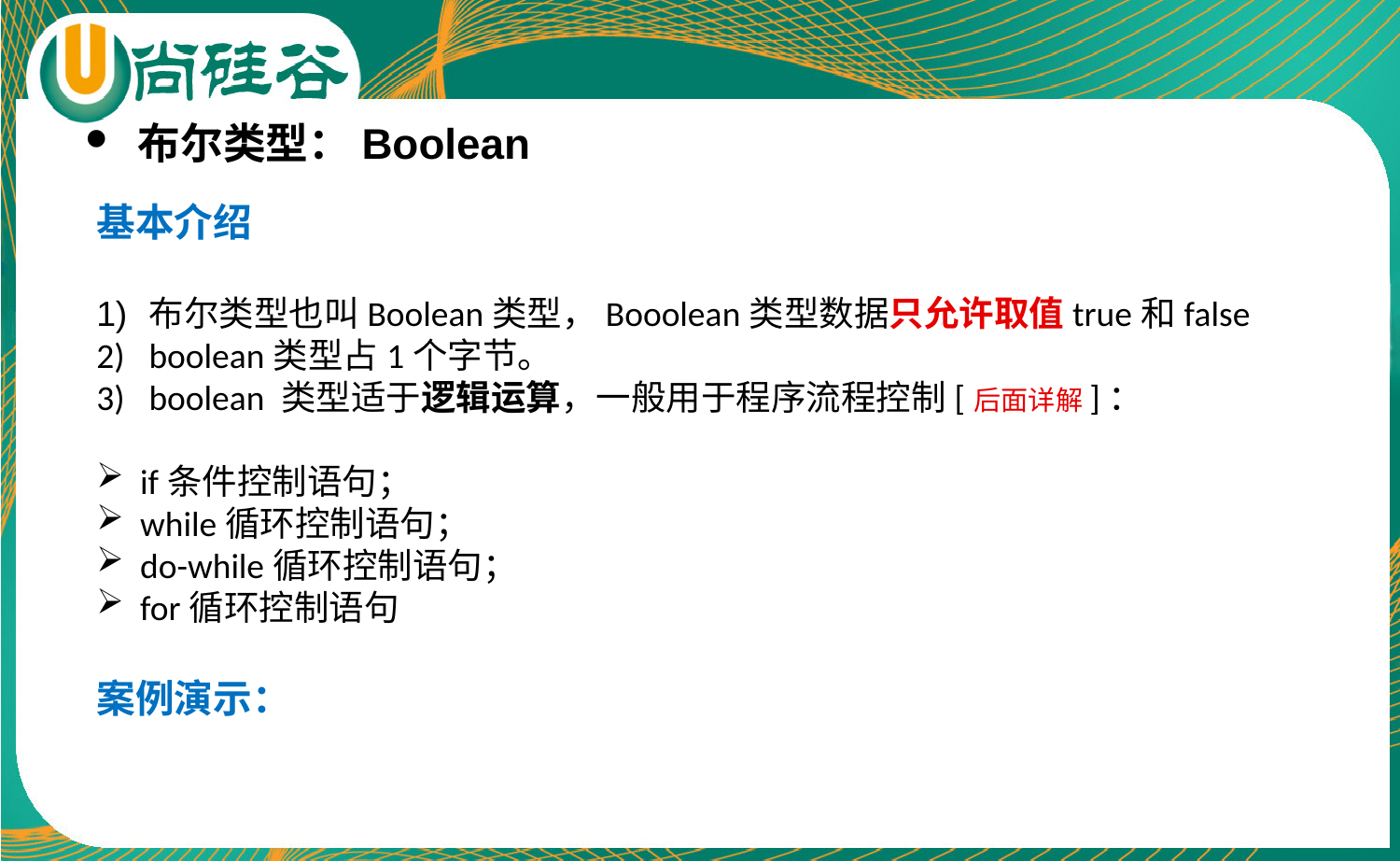

布尔类型：Boolean
基本介绍

布尔类型也叫Boolean类型，Booolean类型数据只允许取值true和false
boolean类型占1个字节。
boolean 类型适于逻辑运算，一般用于程序流程控制[后面详解]：

if条件控制语句；
while循环控制语句；
do-while循环控制语句；
for循环控制语句

案例演示：